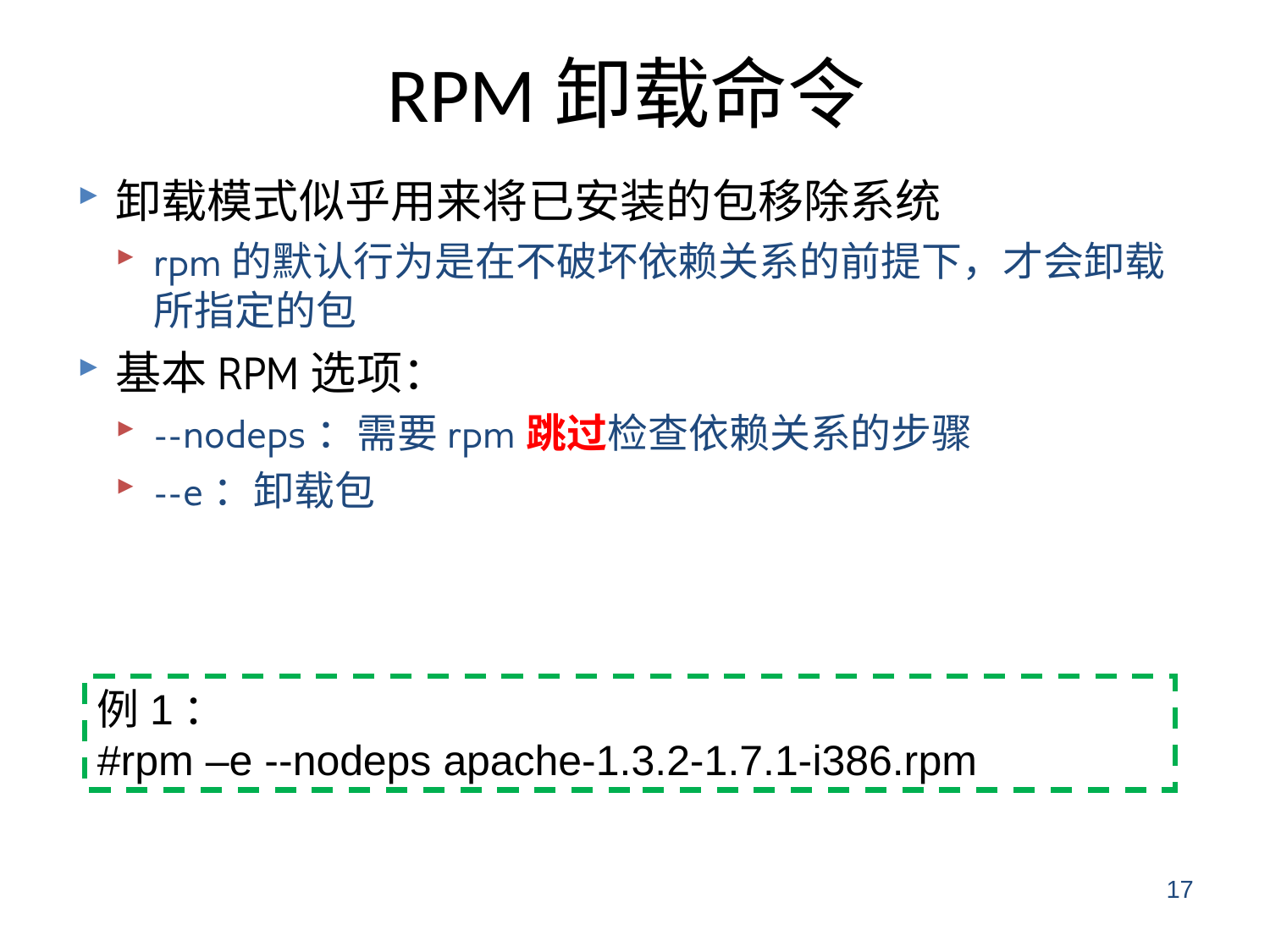

# RPM卸载命令
卸载模式似乎用来将已安装的包移除系统
rpm的默认行为是在不破坏依赖关系的前提下，才会卸载所指定的包
基本RPM选项：
--nodeps：需要rpm跳过检查依赖关系的步骤
--e：卸载包
例1：
#rpm –e --nodeps apache-1.3.2-1.7.1-i386.rpm
17